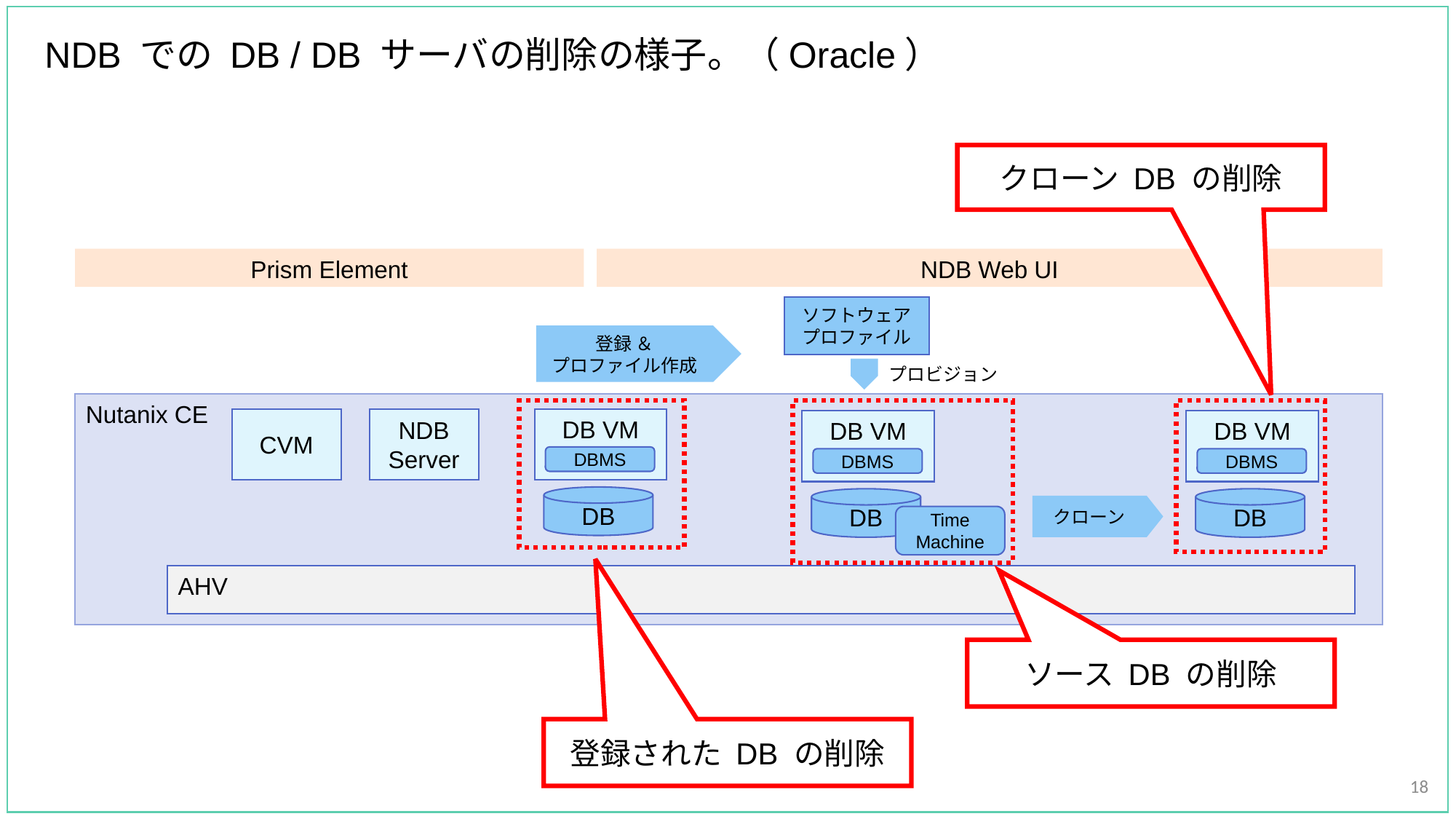

# NDB での DB / DB サーバの削除の様子。（Oracle）
クローン DB の削除

ソース DB の削除
登録された DB の削除
18